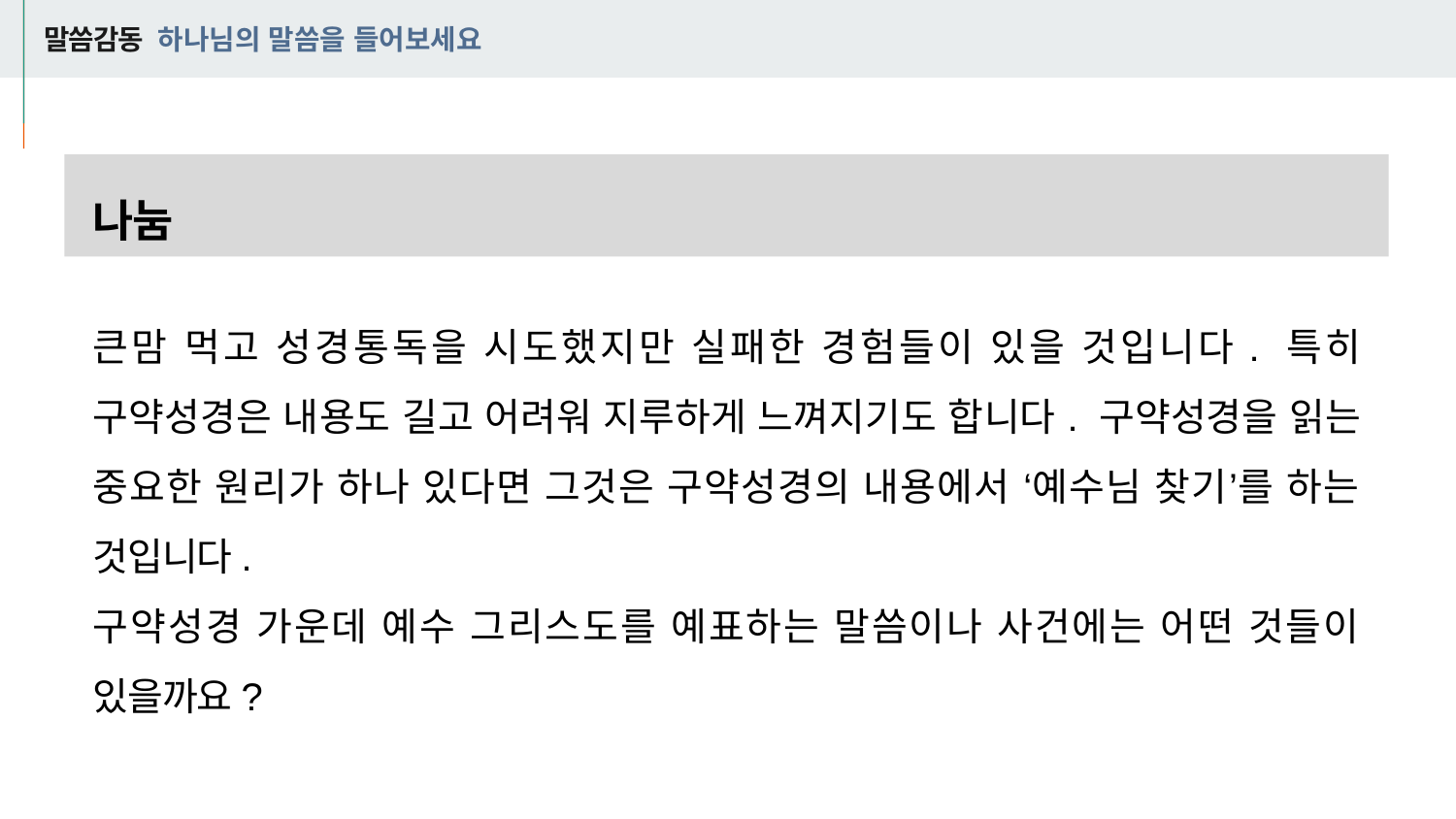

# 말씀감동  하나님의 말씀을 들어보세요
나눔
큰맘 먹고 성경통독을 시도했지만 실패한 경험들이 있을 것입니다. 특히 구약성경은 내용도 길고 어려워 지루하게 느껴지기도 합니다. 구약성경을 읽는 중요한 원리가 하나 있다면 그것은 구약성경의 내용에서 ‘예수님 찾기’를 하는 것입니다.
구약성경 가운데 예수 그리스도를 예표하는 말씀이나 사건에는 어떤 것들이 있을까요?